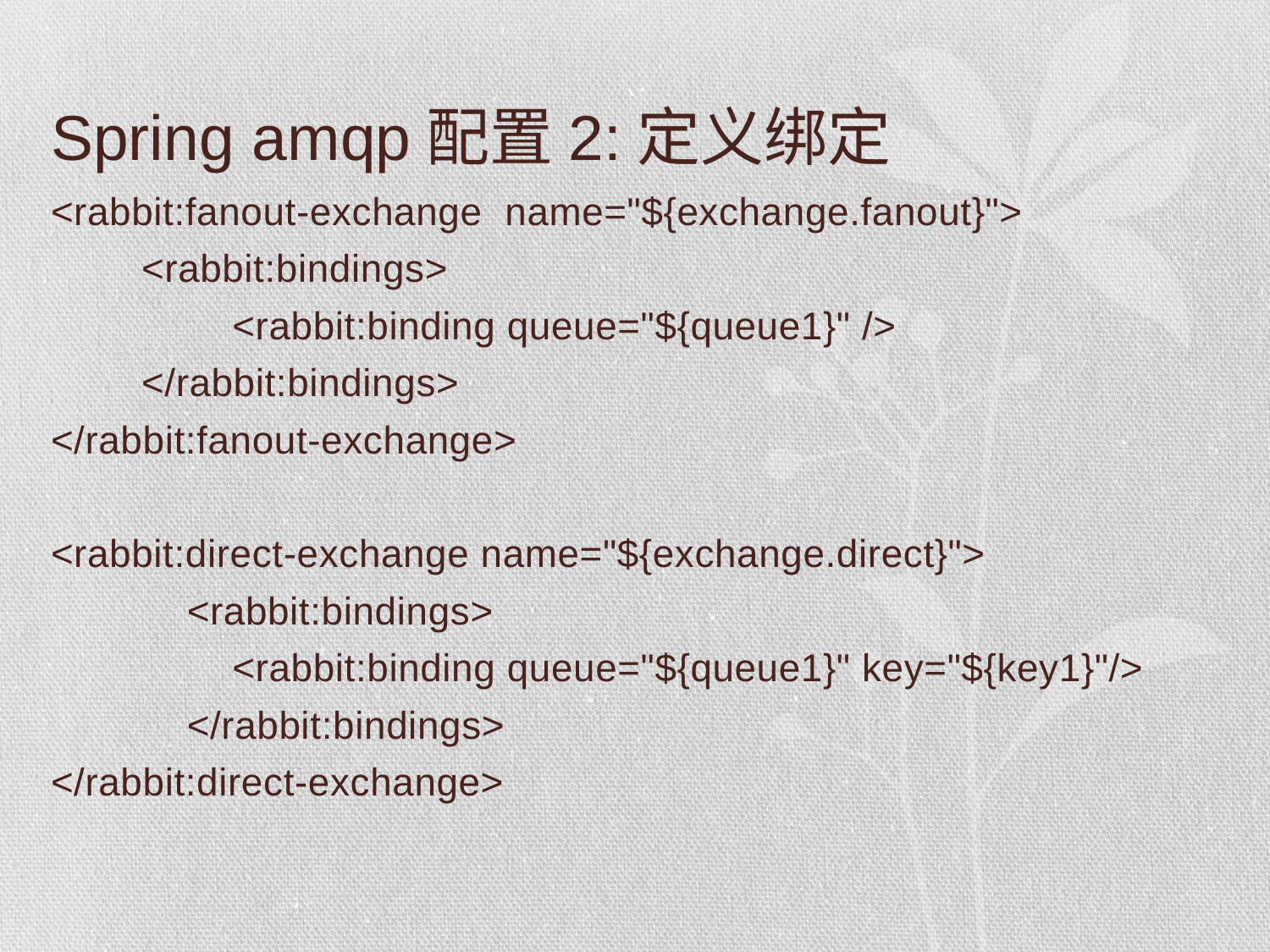

# Spring amqp配置2:定义绑定
<rabbit:fanout-exchange  name="${exchange.fanout}">
        <rabbit:bindings>
                <rabbit:binding queue="${queue1}" />
        </rabbit:bindings>
</rabbit:fanout-exchange>

<rabbit:direct-exchange name="${exchange.direct}">
            <rabbit:bindings>
                <rabbit:binding queue="${queue1}" key="${key1}"/>
            </rabbit:bindings>
</rabbit:direct-exchange>